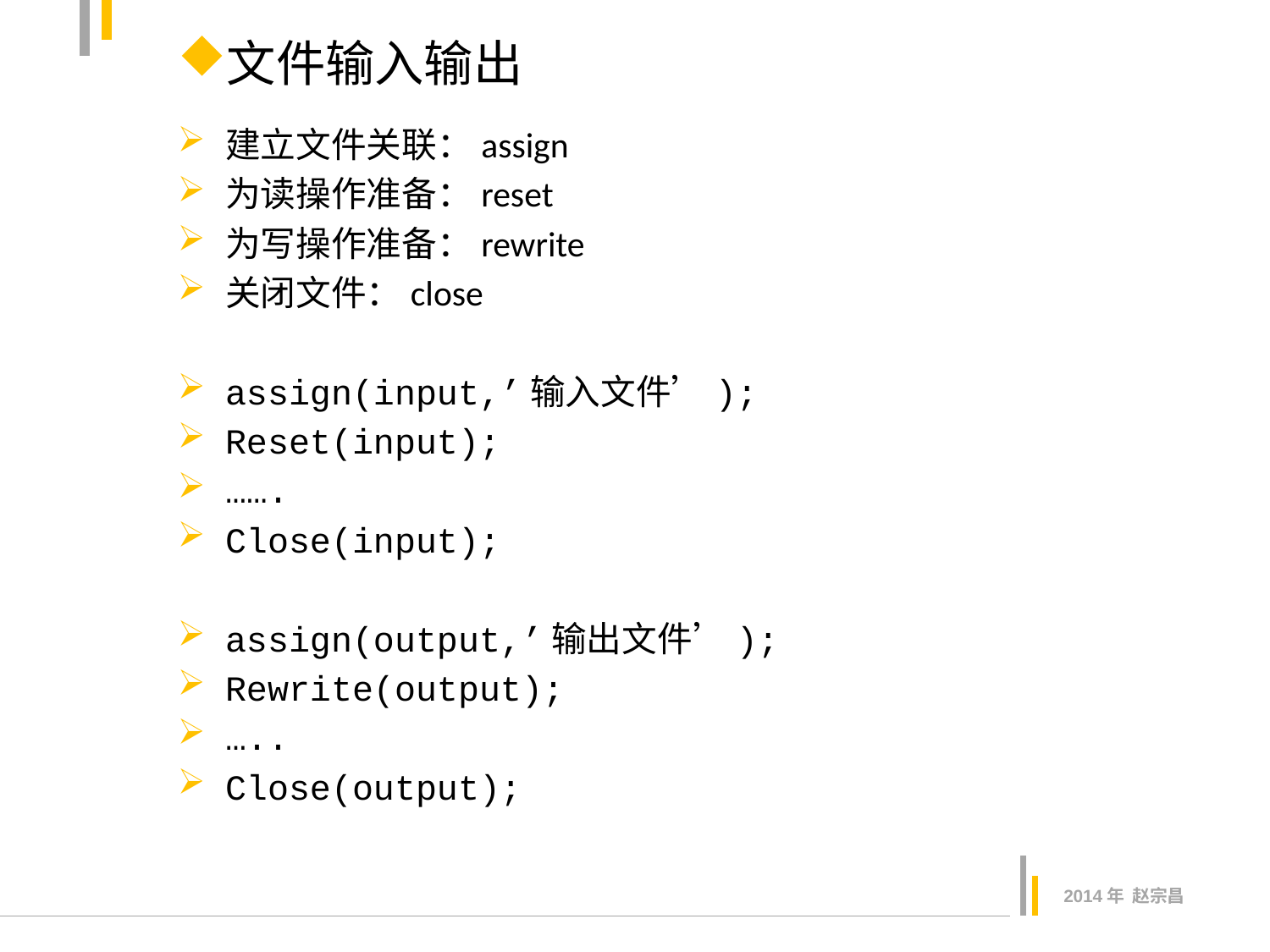

文件输入输出
建立文件关联：assign
为读操作准备：reset
为写操作准备：rewrite
关闭文件：close

assign(input,’输入文件’);
Reset(input);
…….
Close(input);

assign(output,’输出文件’);
Rewrite(output);
…..
Close(output);